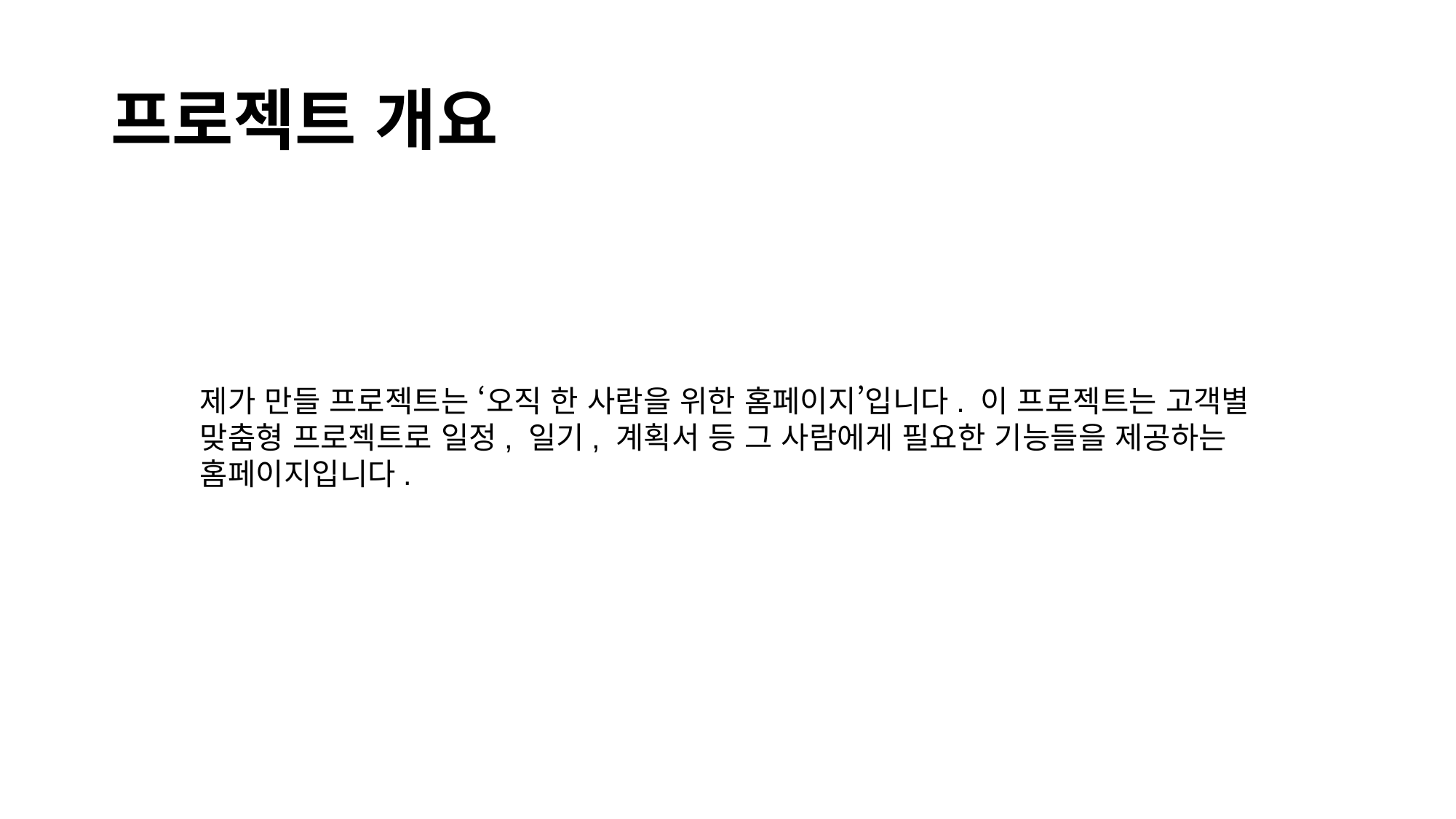

# 프로젝트 개요
제가 만들 프로젝트는 ‘오직 한 사람을 위한 홈페이지’입니다. 이 프로젝트는 고객별 맞춤형 프로젝트로 일정, 일기, 계획서 등 그 사람에게 필요한 기능들을 제공하는 홈페이지입니다.